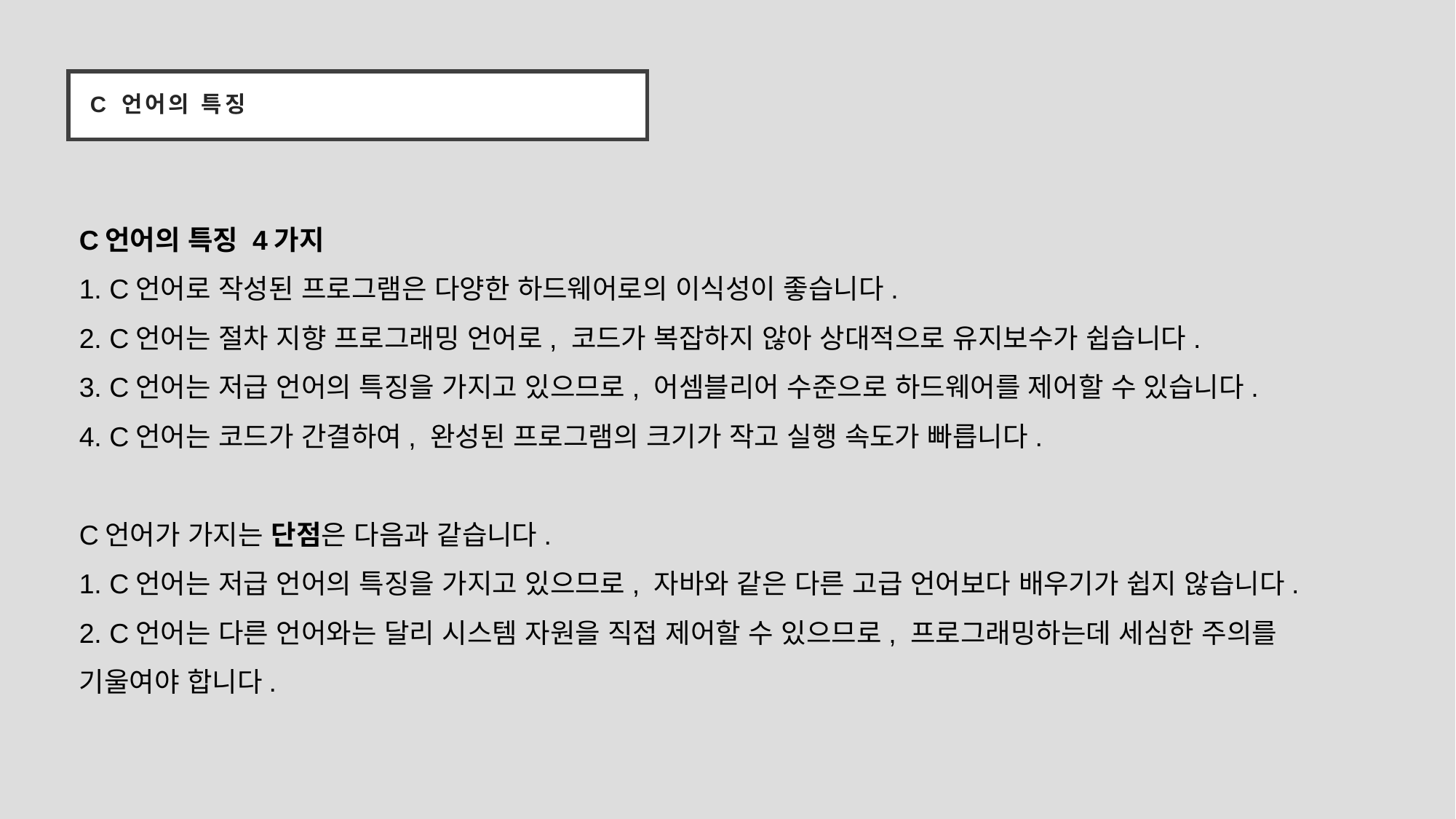

# C 언어의 특징
C언어의 특징 4가지
1. C언어로 작성된 프로그램은 다양한 하드웨어로의 이식성이 좋습니다.
2. C언어는 절차 지향 프로그래밍 언어로, 코드가 복잡하지 않아 상대적으로 유지보수가 쉽습니다.
3. C언어는 저급 언어의 특징을 가지고 있으므로, 어셈블리어 수준으로 하드웨어를 제어할 수 있습니다.
4. C언어는 코드가 간결하여, 완성된 프로그램의 크기가 작고 실행 속도가 빠릅니다.

C언어가 가지는 단점은 다음과 같습니다.
1. C언어는 저급 언어의 특징을 가지고 있으므로, 자바와 같은 다른 고급 언어보다 배우기가 쉽지 않습니다.
2. C언어는 다른 언어와는 달리 시스템 자원을 직접 제어할 수 있으므로, 프로그래밍하는데 세심한 주의를 기울여야 합니다.